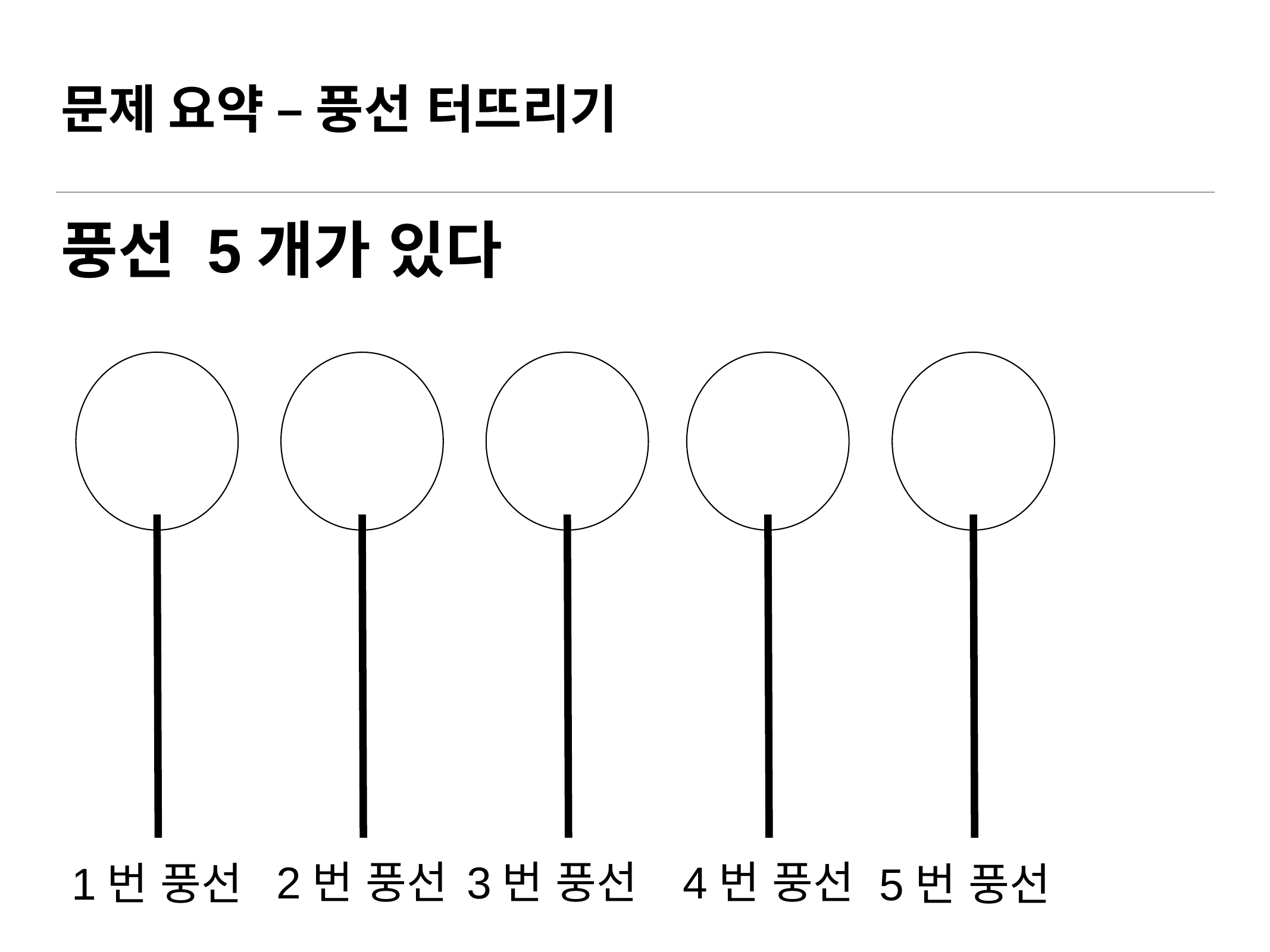

# 문제 요약 – 풍선 터뜨리기
풍선 5개가 있다

2번 풍선
3번 풍선
4번 풍선
1번 풍선
5번 풍선